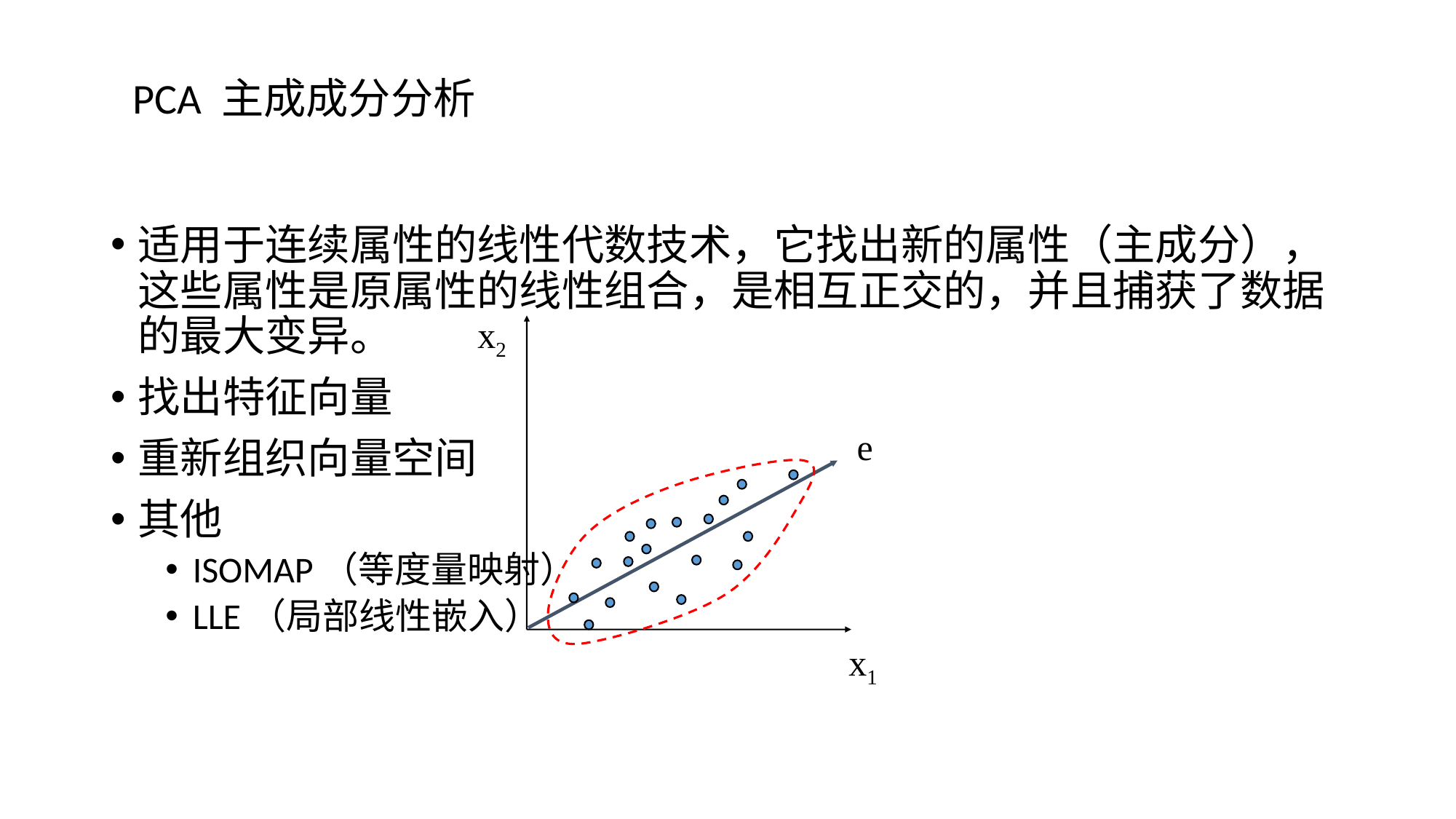

# PCA 主成成分分析
适用于连续属性的线性代数技术，它找出新的属性（主成分），这些属性是原属性的线性组合，是相互正交的，并且捕获了数据的最大变异。
找出特征向量
重新组织向量空间
其他
ISOMAP（等度量映射）
LLE（局部线性嵌入）
x2

e

x1